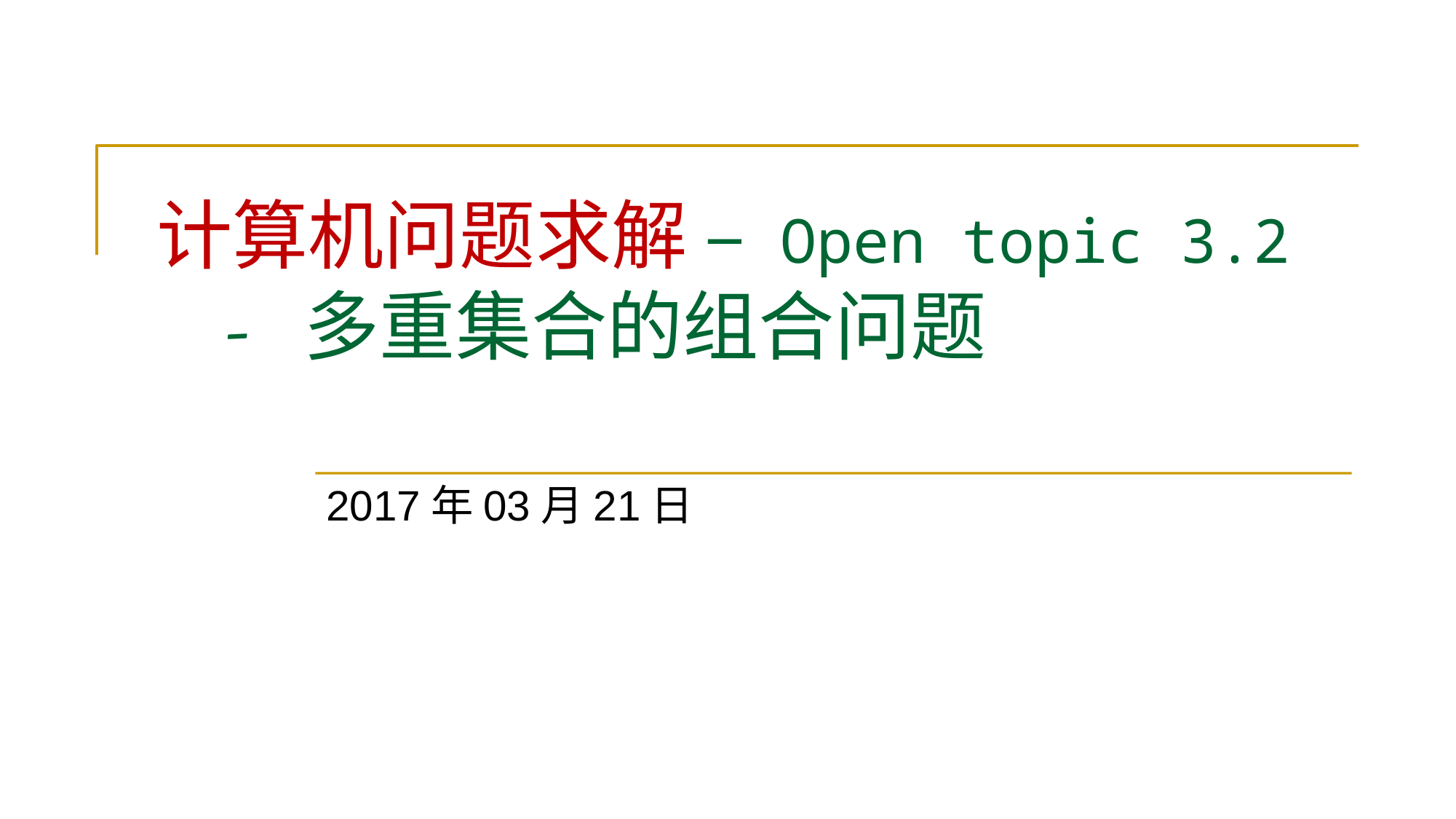

# 计算机问题求解 – Open topic 3.2 -  多重集合的组合问题
2017年03月21日